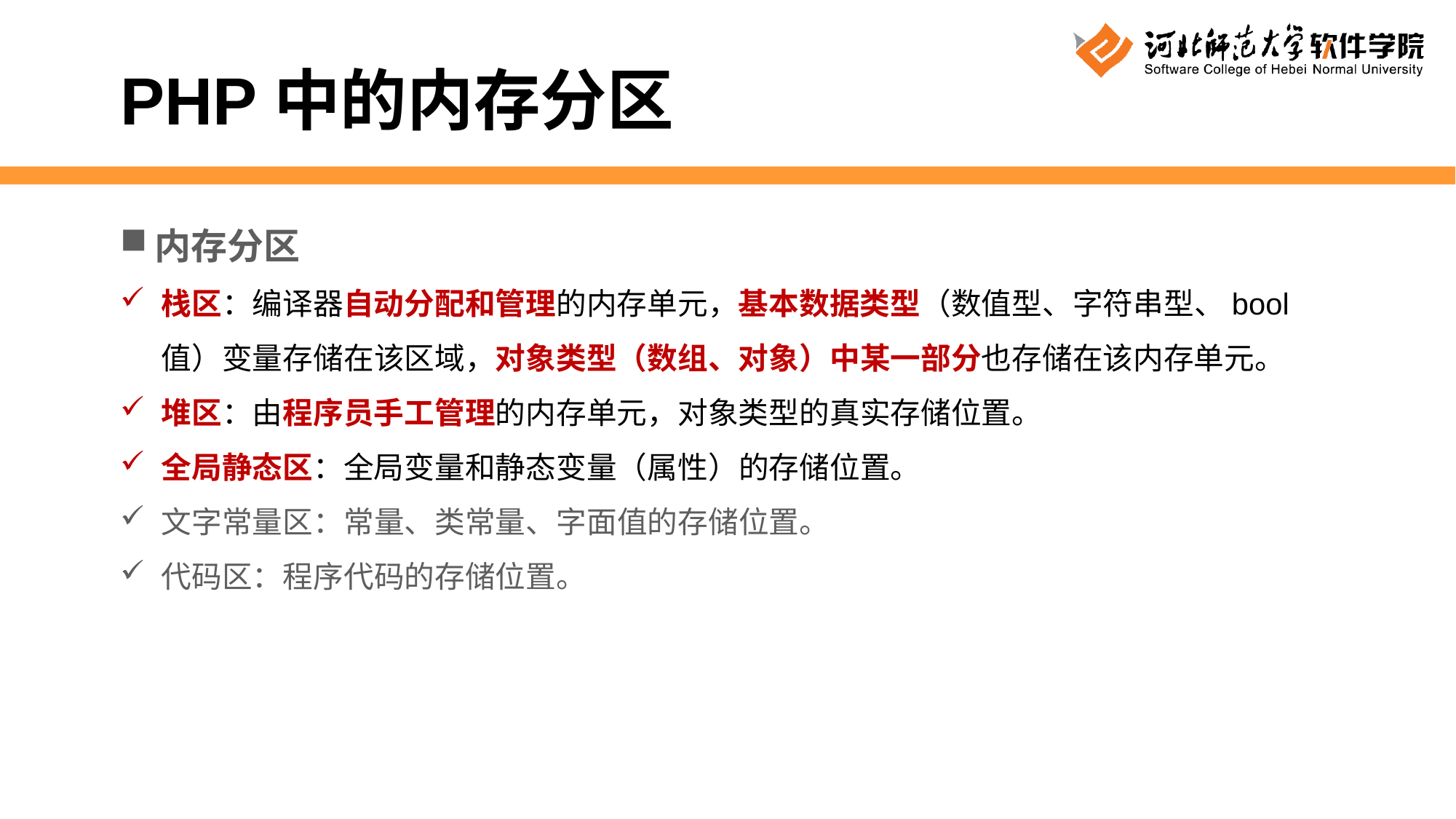

PHP中的内存分区
内存分区
栈区：编译器自动分配和管理的内存单元，基本数据类型（数值型、字符串型、bool值）变量存储在该区域，对象类型（数组、对象）中某一部分也存储在该内存单元。
堆区：由程序员手工管理的内存单元，对象类型的真实存储位置。
全局静态区：全局变量和静态变量（属性）的存储位置。
文字常量区：常量、类常量、字面值的存储位置。
代码区：程序代码的存储位置。